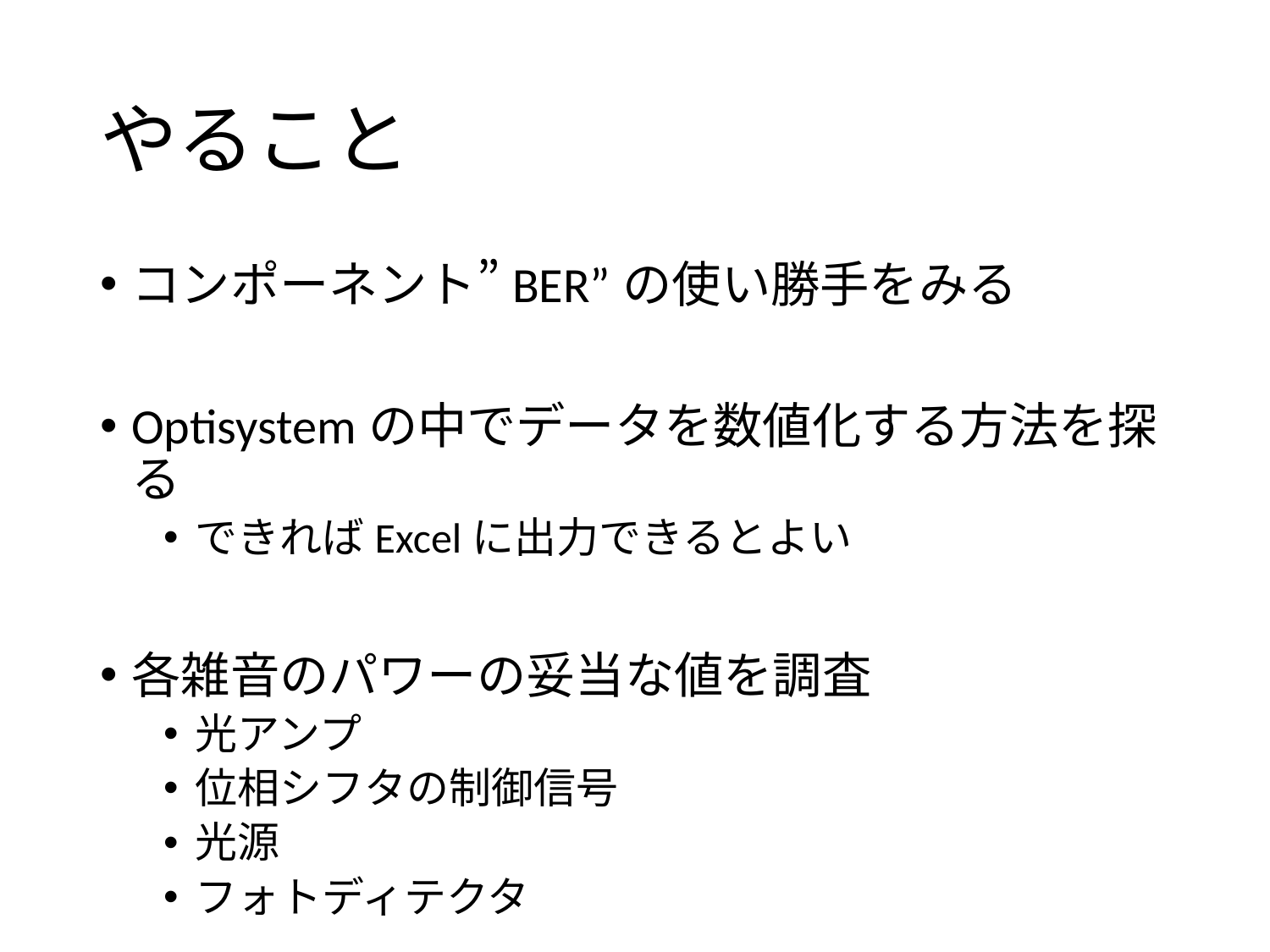

# やること
コンポーネント”BER”の使い勝手をみる

Optisystemの中でデータを数値化する方法を探る
できればExcelに出力できるとよい

各雑音のパワーの妥当な値を調査
光アンプ
位相シフタの制御信号
光源
フォトディテクタ